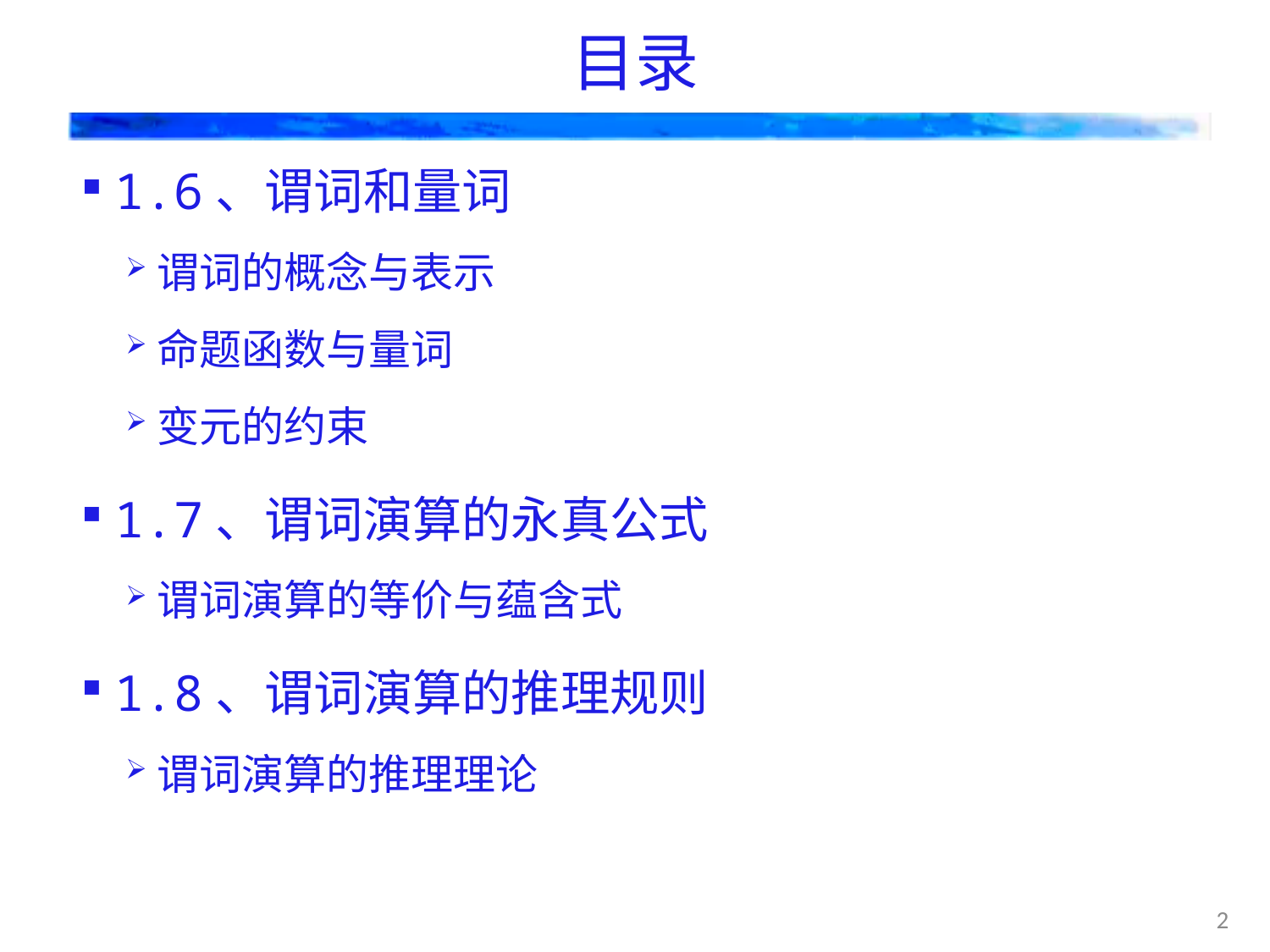

# 目录
1.6、谓词和量词
谓词的概念与表示
命题函数与量词
变元的约束
1.7、谓词演算的永真公式
谓词演算的等价与蕴含式
1.8、谓词演算的推理规则
谓词演算的推理理论
2